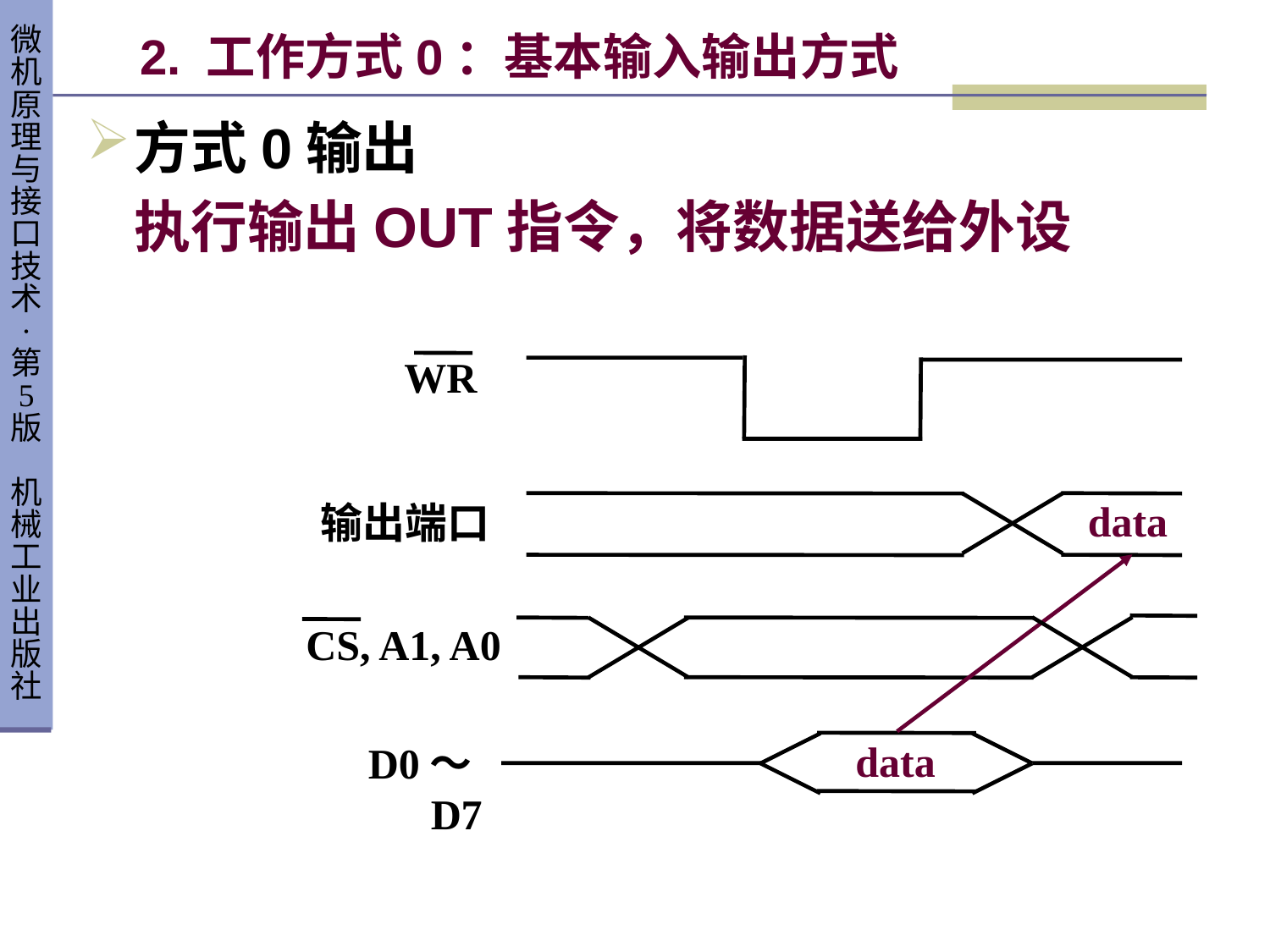

# 2. 工作方式0：基本输入输出方式
方式0输出
	执行输出OUT指令，将数据送给外设
WR

data

输出端口

 CS, A1, A0

data
D0～D7